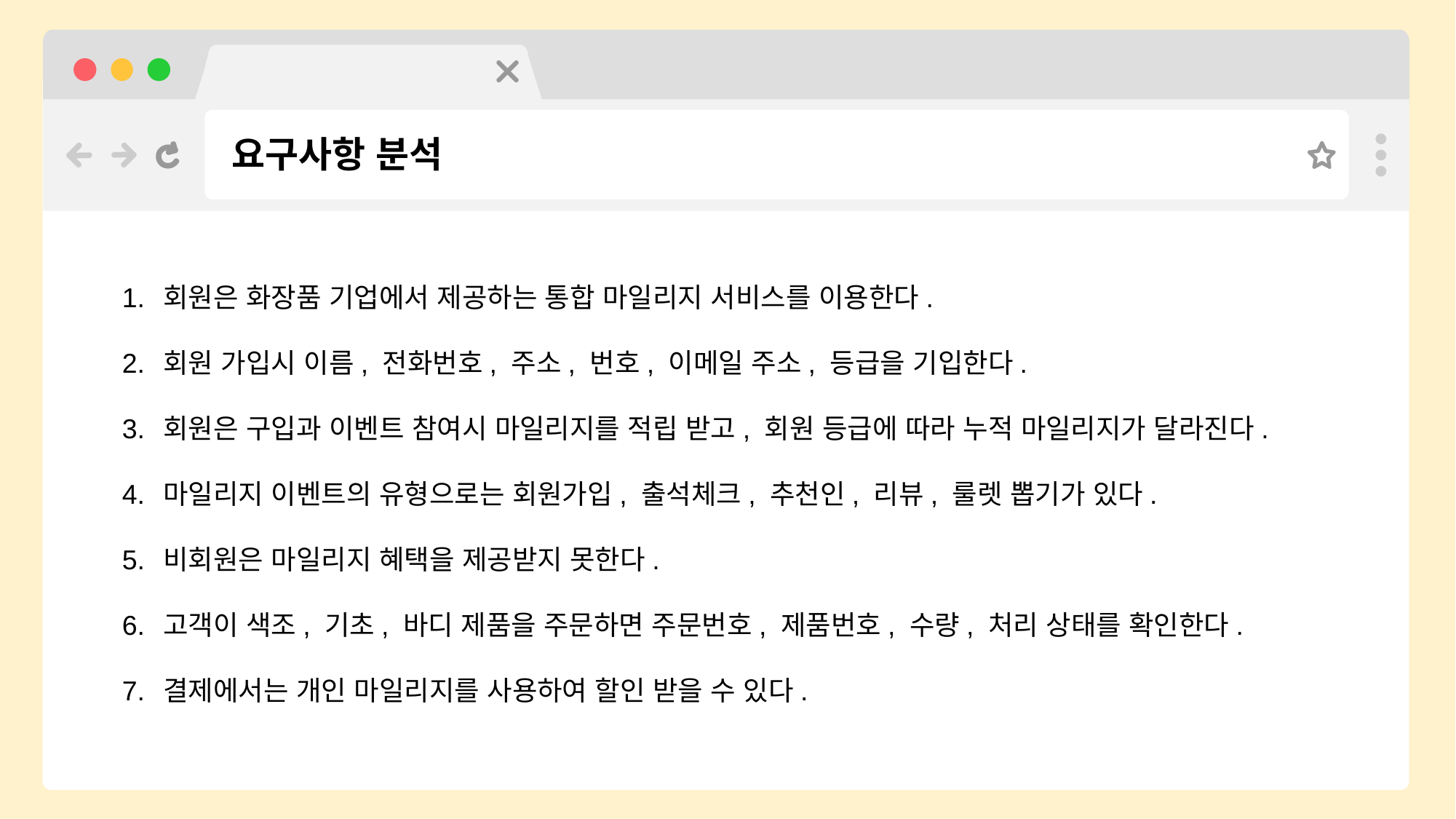

# 요구사항 분석
회원은 화장품 기업에서 제공하는 통합 마일리지 서비스를 이용한다.

회원 가입시 이름, 전화번호, 주소, 번호, 이메일 주소, 등급을 기입한다.

회원은 구입과 이벤트 참여시 마일리지를 적립 받고, 회원 등급에 따라 누적 마일리지가 달라진다.

마일리지 이벤트의 유형으로는 회원가입, 출석체크, 추천인, 리뷰, 룰렛 뽑기가 있다.

비회원은 마일리지 혜택을 제공받지 못한다.

고객이 색조, 기초, 바디 제품을 주문하면 주문번호, 제품번호, 수량, 처리 상태를 확인한다.

결제에서는 개인 마일리지를 사용하여 할인 받을 수 있다.